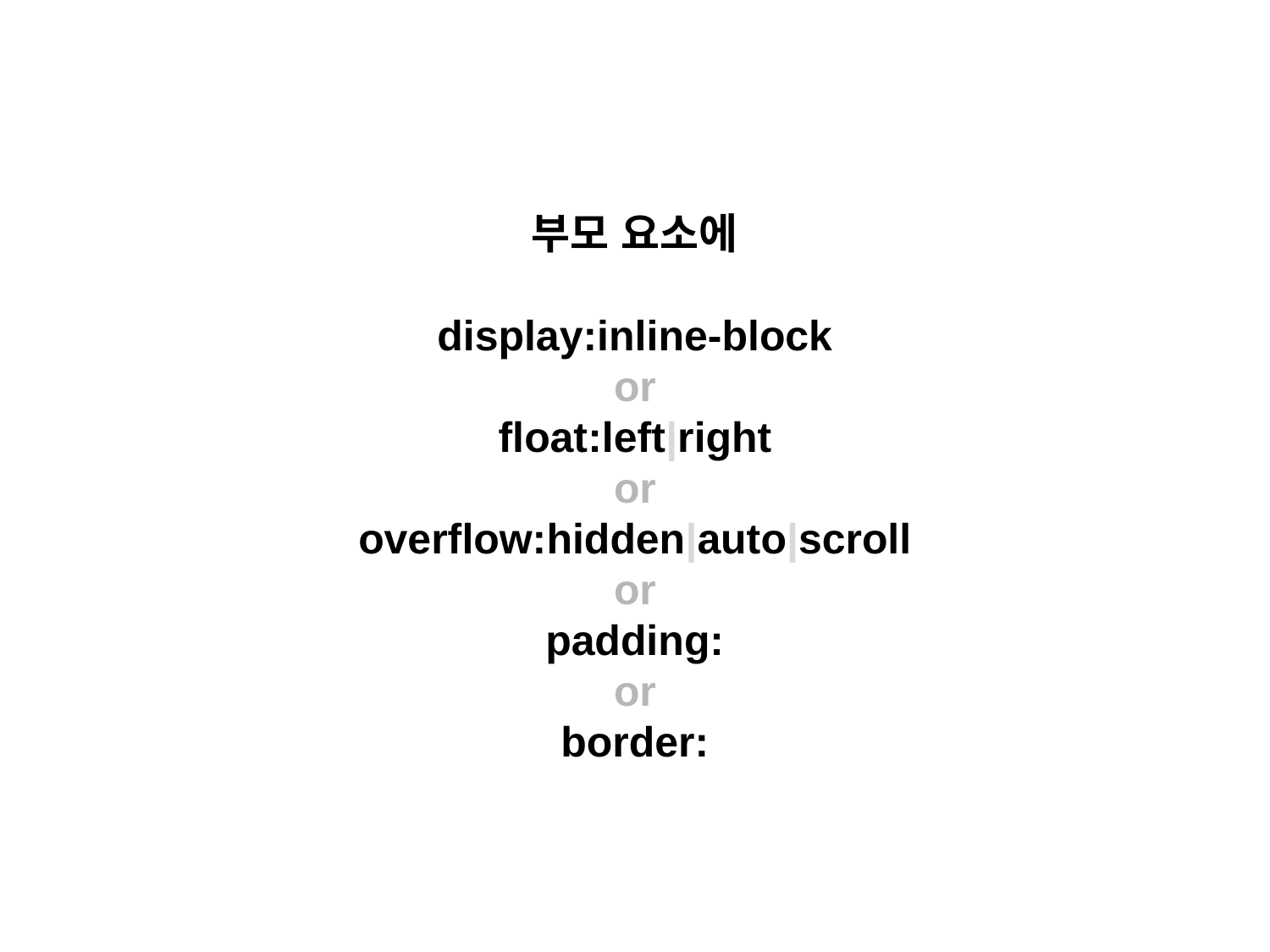

# 부모 요소에

display:inline-block
or
float:left|right
or
overflow:hidden|auto|scroll
or
padding:
or
border: